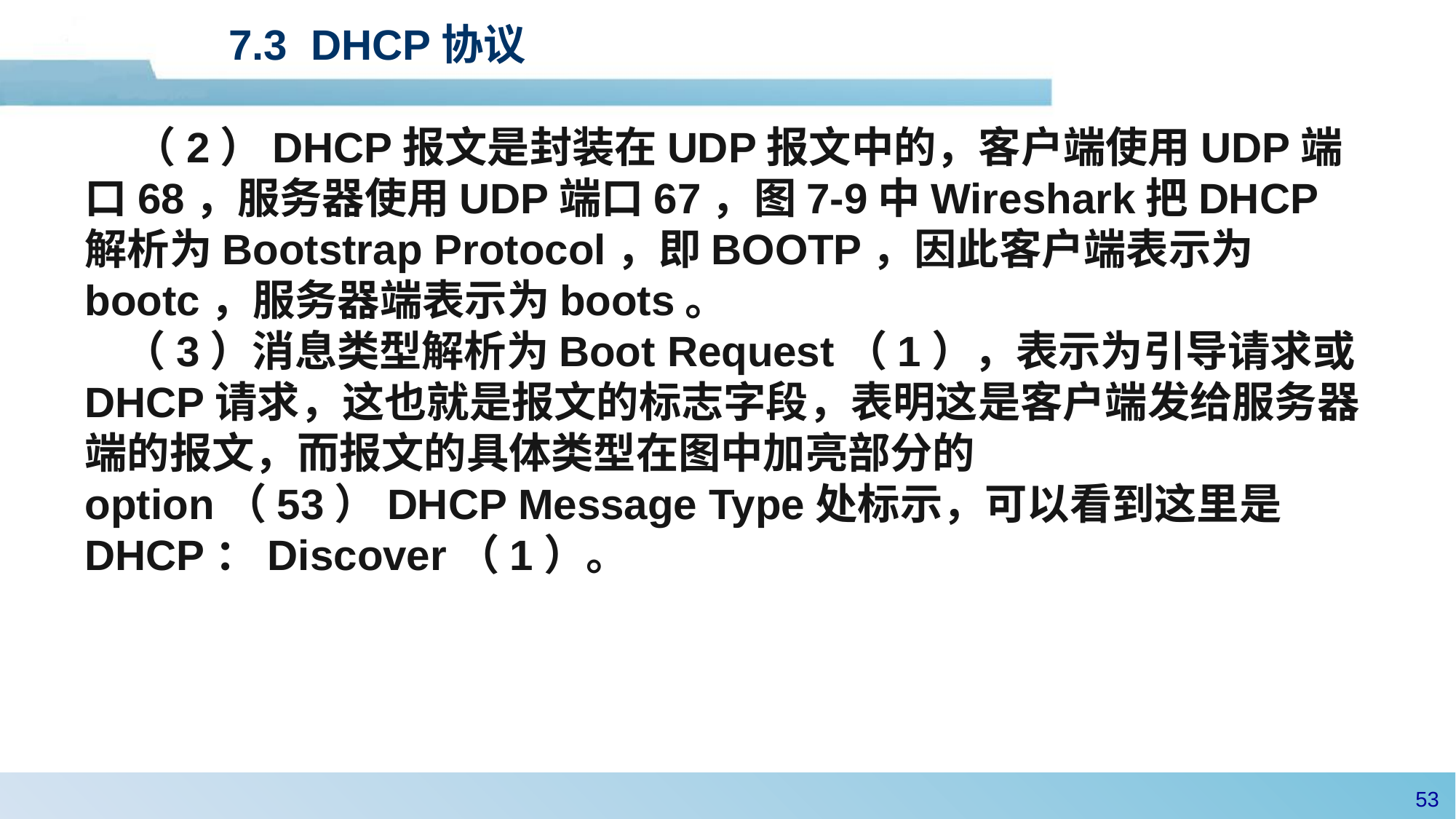

#
7.3  DHCP协议
    （2）DHCP报文是封装在UDP报文中的，客户端使用UDP端口68，服务器使用UDP端口67，图7-9中Wireshark把DHCP解析为Bootstrap Protocol，即BOOTP，因此客户端表示为bootc，服务器端表示为boots。
    （3）消息类型解析为Boot Request（1），表示为引导请求或DHCP请求，这也就是报文的标志字段，表明这是客户端发给服务器端的报文，而报文的具体类型在图中加亮部分的option（53）DHCP Message Type处标示，可以看到这里是DHCP：Discover（1）。
53